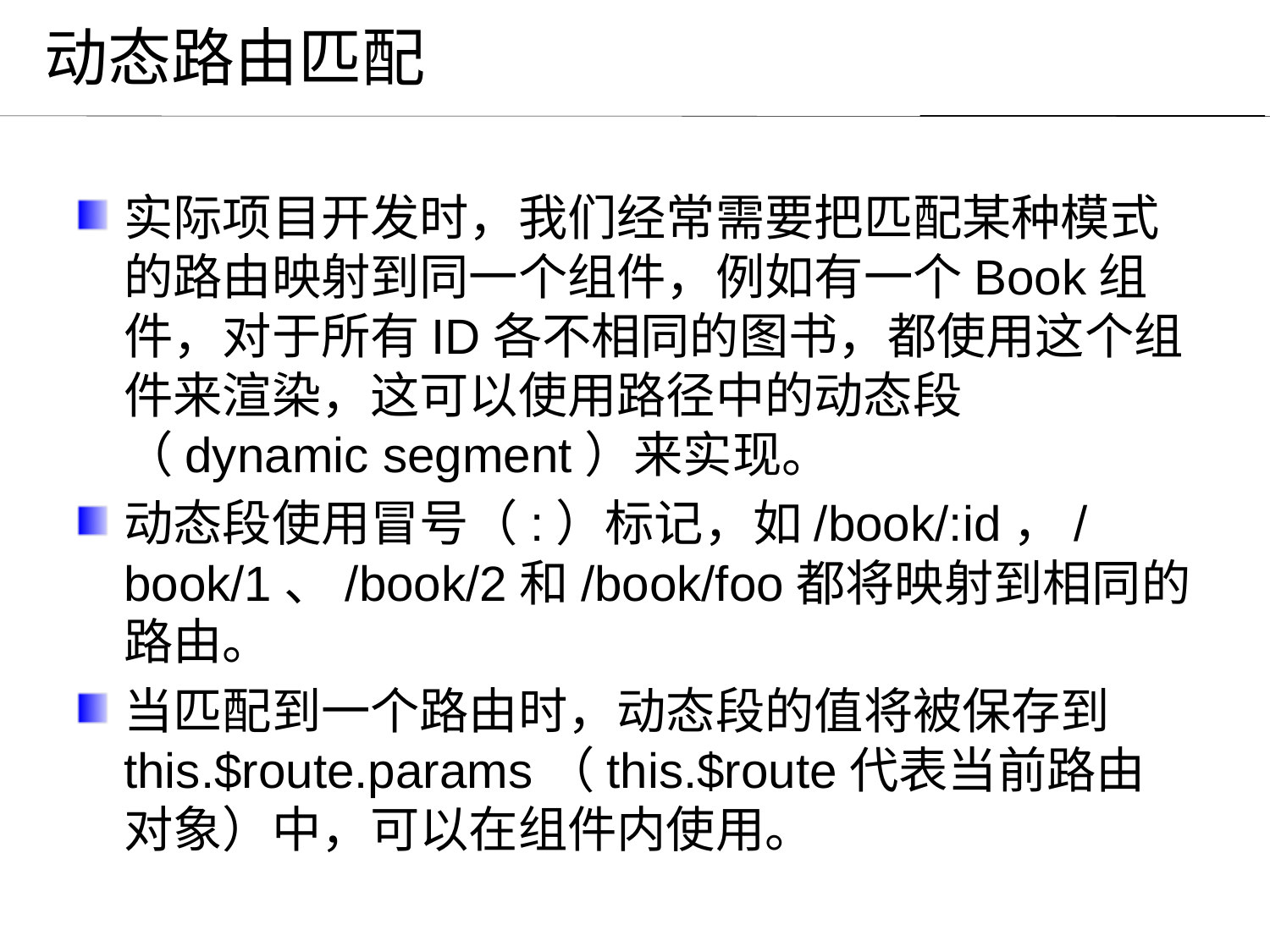

# 动态路由匹配
实际项目开发时，我们经常需要把匹配某种模式的路由映射到同一个组件，例如有一个Book组件，对于所有ID各不相同的图书，都使用这个组件来渲染，这可以使用路径中的动态段（dynamic segment）来实现。
动态段使用冒号（:）标记，如/book/:id，/book/1、/book/2和/book/foo都将映射到相同的路由。
当匹配到一个路由时，动态段的值将被保存到this.$route.params（this.$route代表当前路由对象）中，可以在组件内使用。